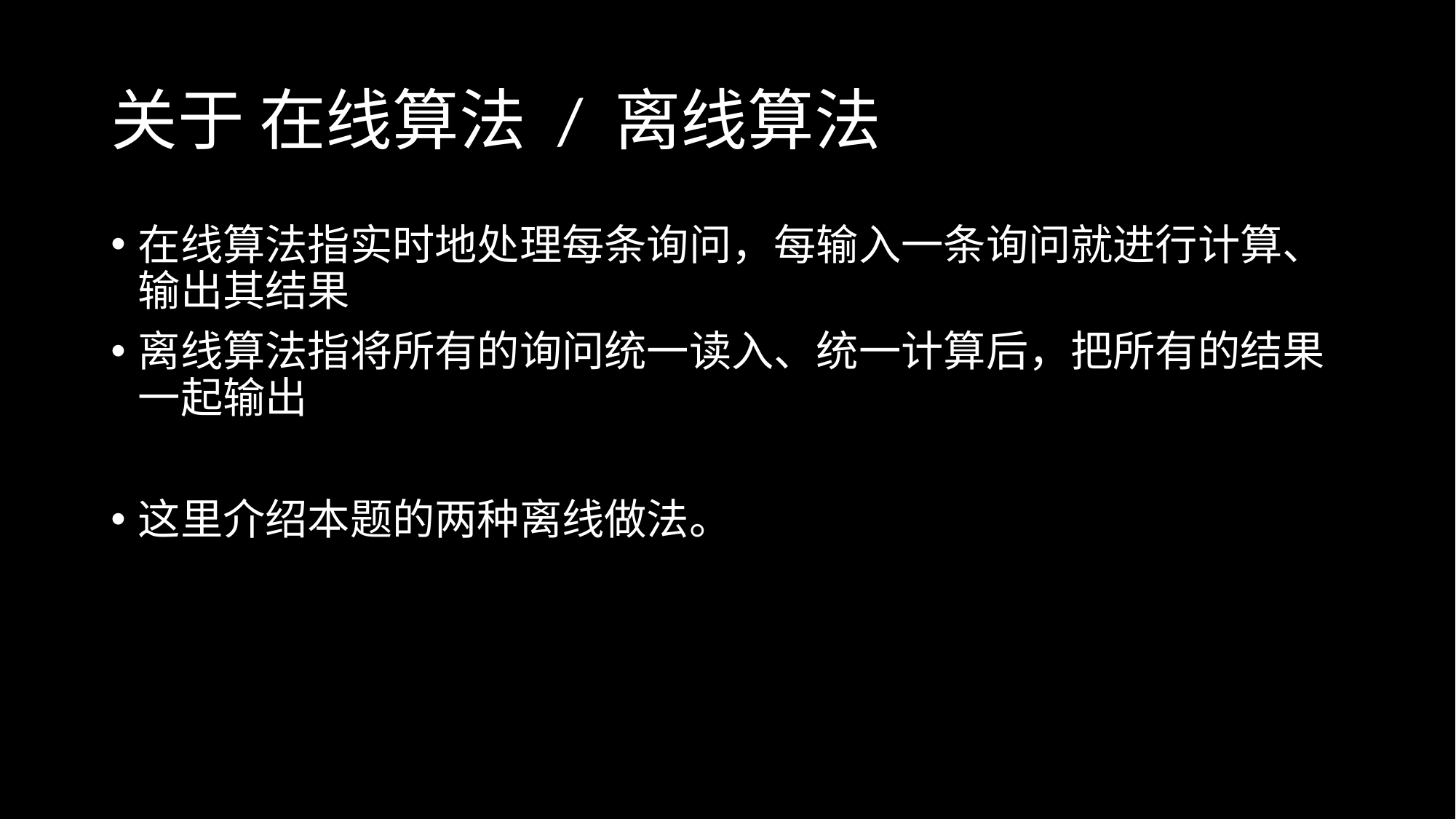

# 关于 在线算法 / 离线算法
在线算法指实时地处理每条询问，每输入一条询问就进行计算、输出其结果
离线算法指将所有的询问统一读入、统一计算后，把所有的结果一起输出

这里介绍本题的两种离线做法。